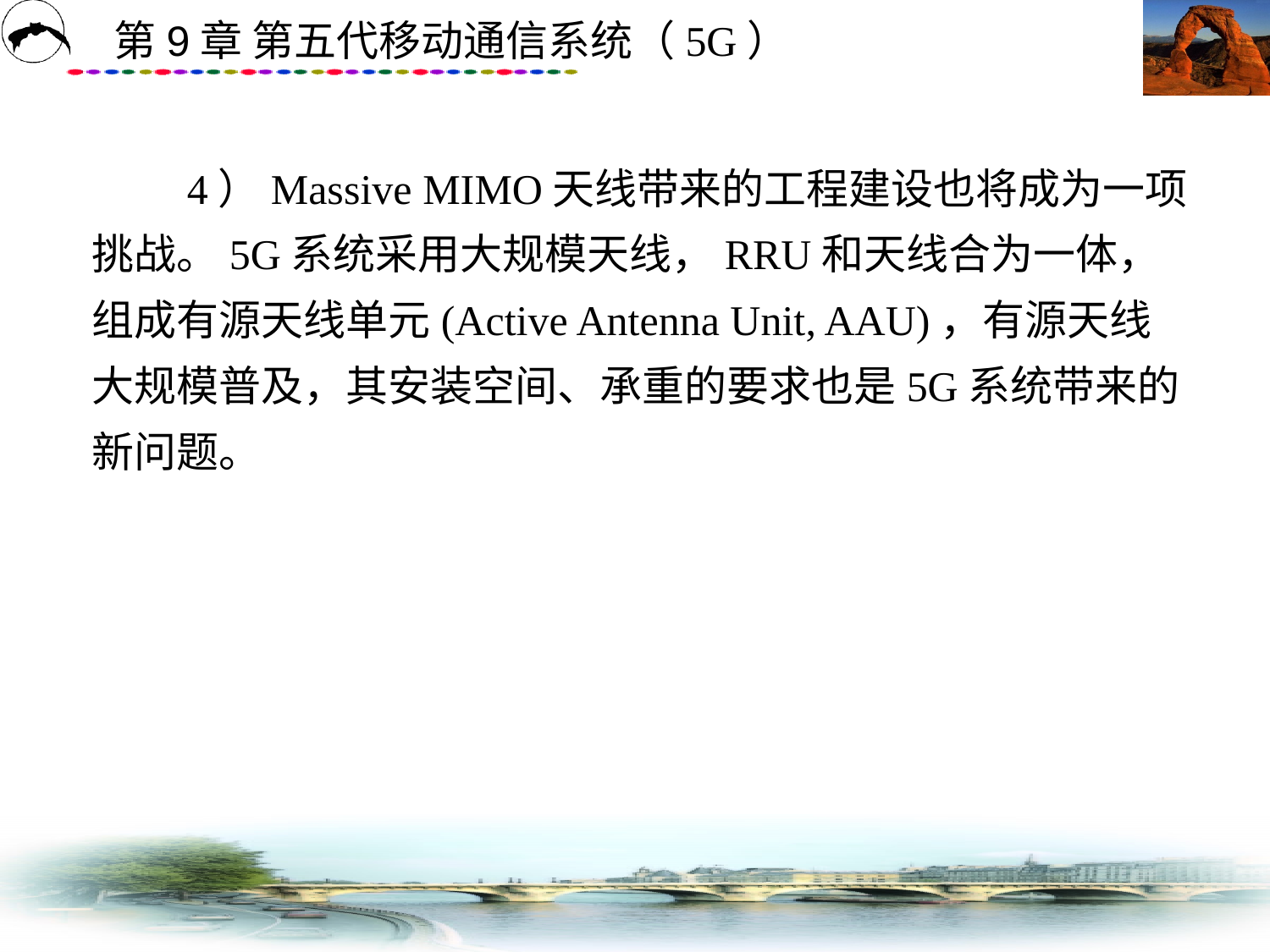

# 4）Massive MIMO天线带来的工程建设也将成为一项挑战。5G系统采用大规模天线，RRU和天线合为一体，组成有源天线单元(Active Antenna Unit, AAU)，有源天线大规模普及，其安装空间、承重的要求也是5G系统带来的新问题。